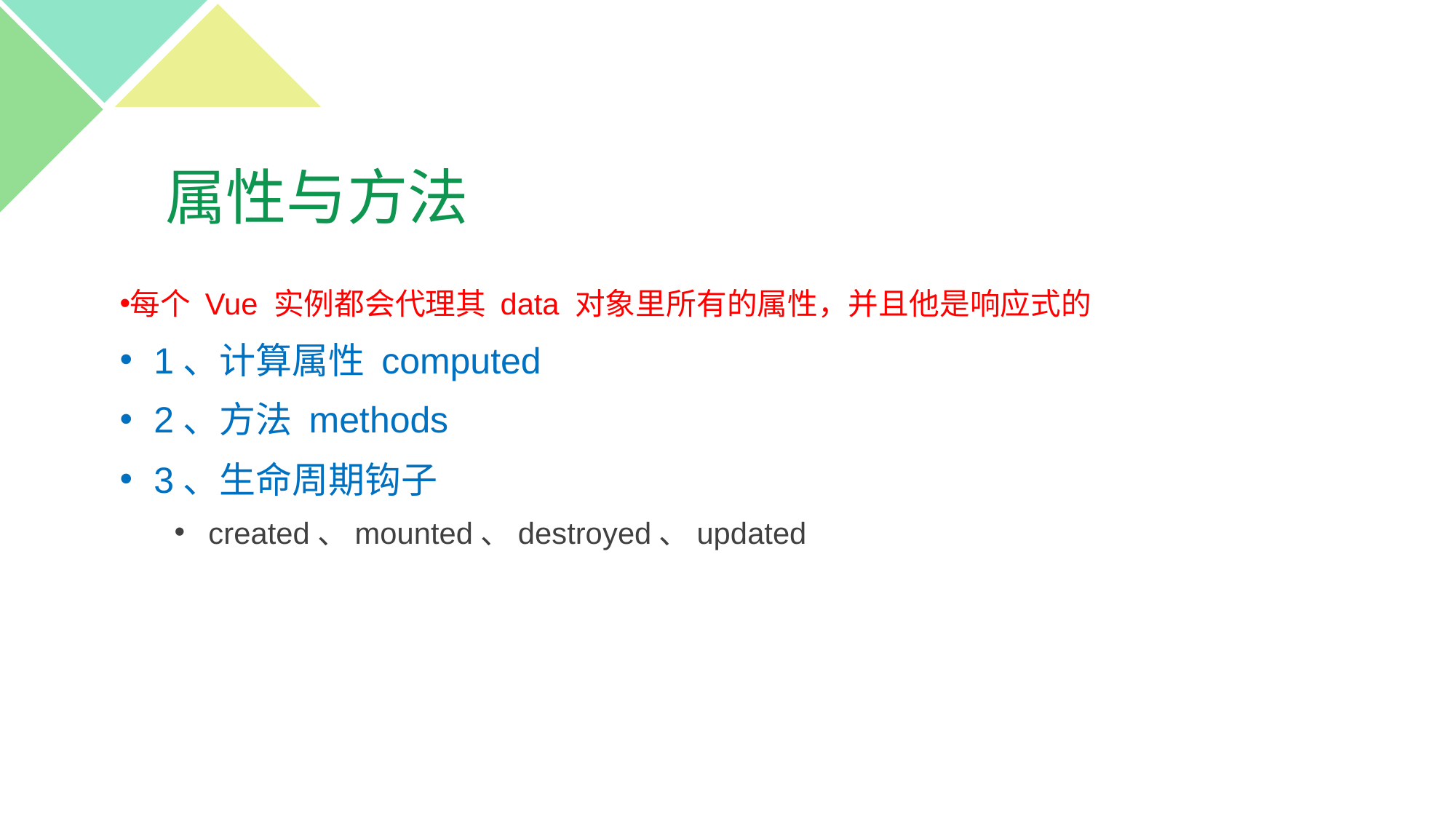

# 属性与方法
每个 Vue 实例都会代理其 data 对象里所有的属性，并且他是响应式的
1、计算属性 computed
2、方法 methods
3、生命周期钩子
created、mounted、destroyed、updated